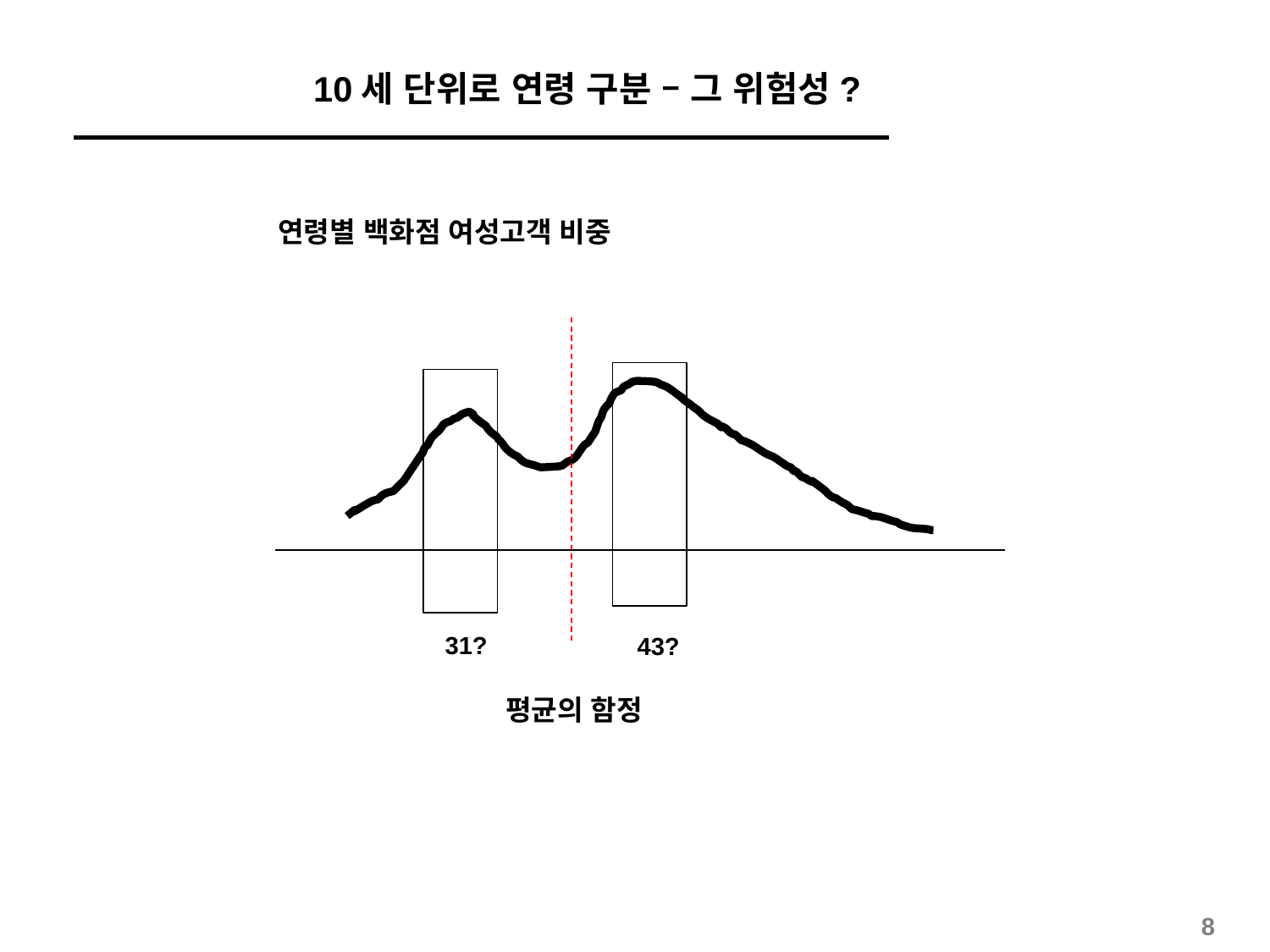

# 10세 단위로 연령 구분 – 그 위험성?
연령별 백화점 여성고객 비중

31?
43?
평균의 함정
8